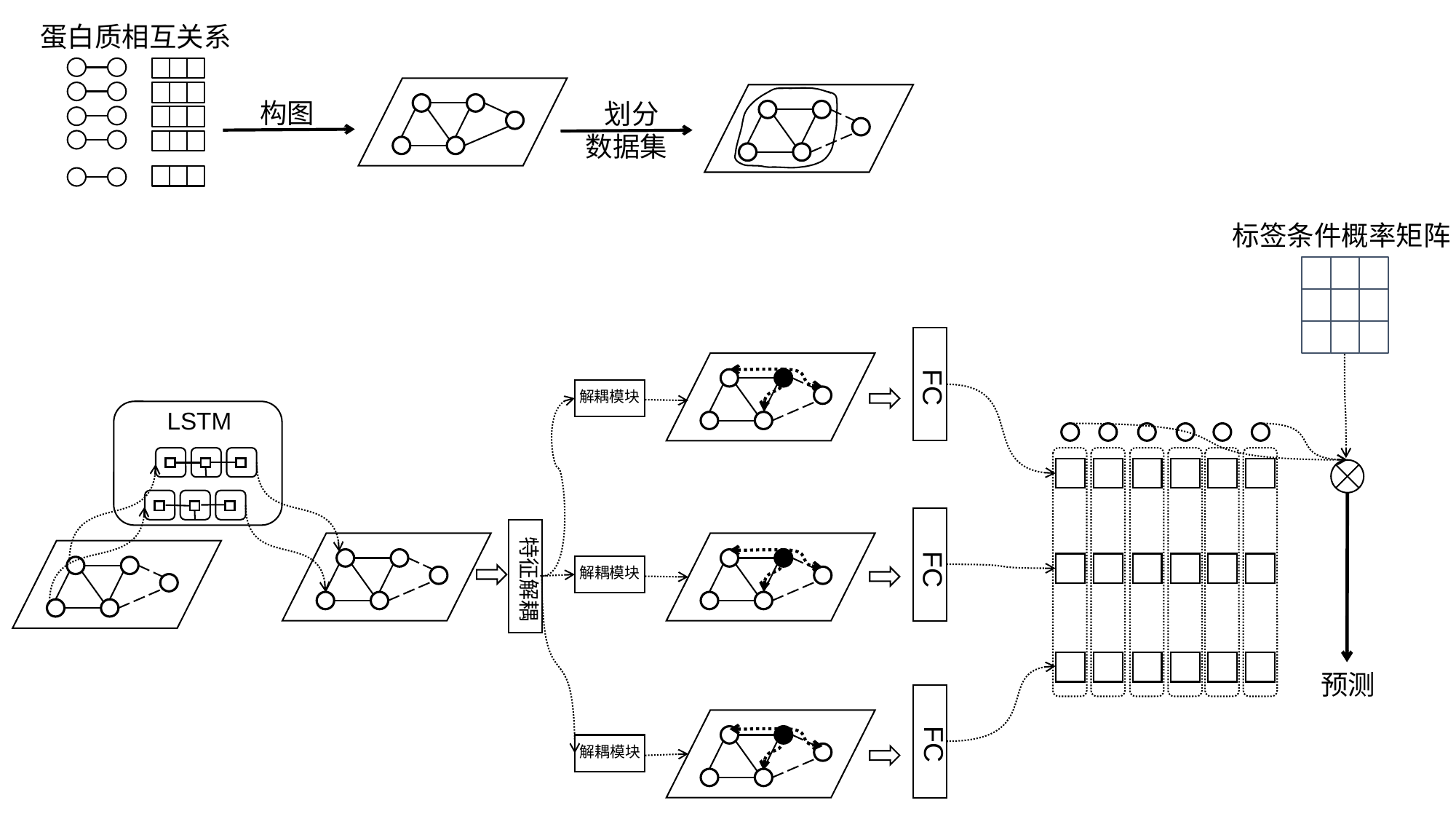

蛋白质相互关系

构图
  划分
数据集
标签条件概率矩阵

FC

解耦模块

LSTM

特征解耦

FC

解耦模块

预测

FC

解耦模块